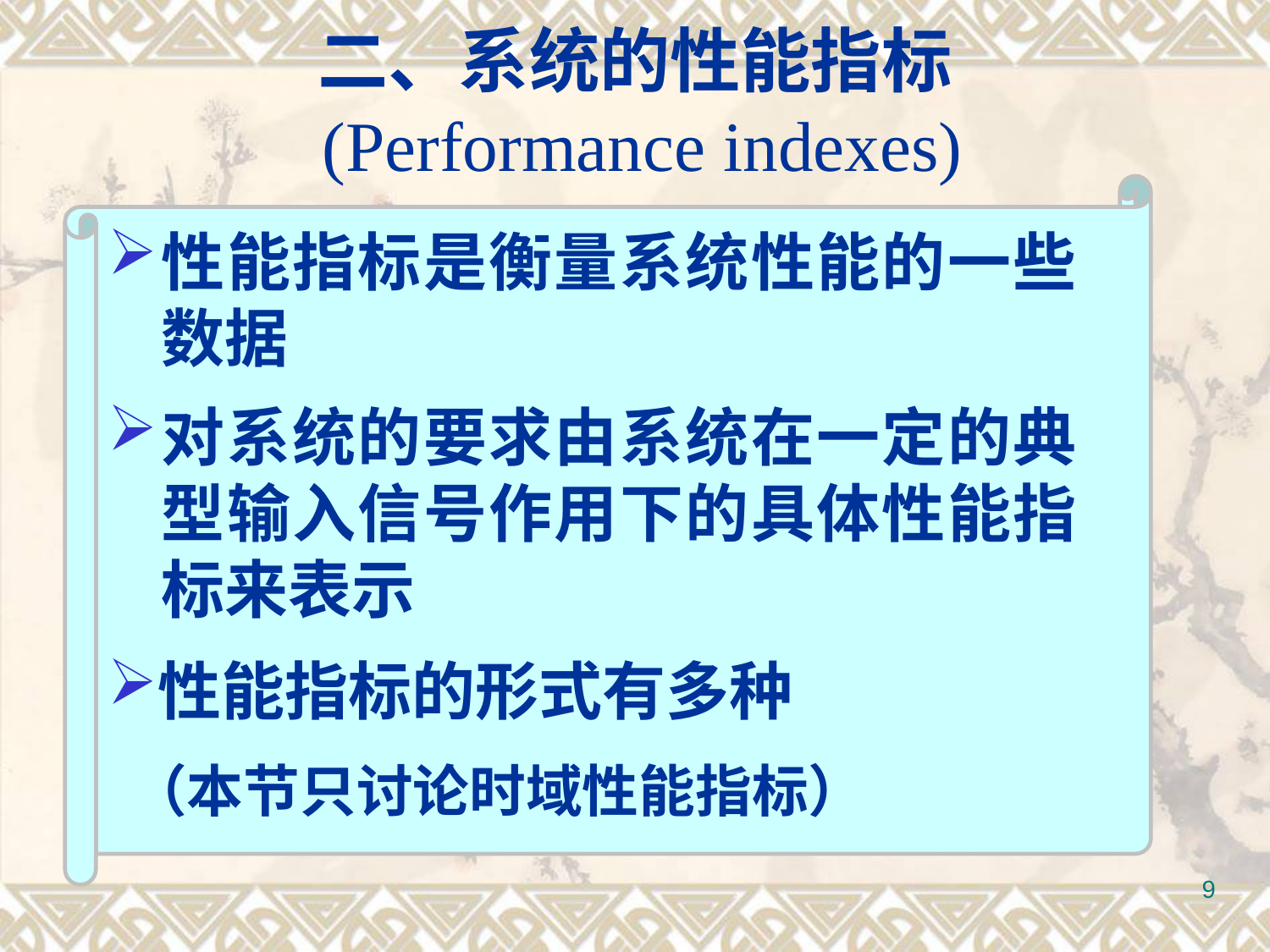

二、系统的性能指标
 (Performance indexes)

性能指标是衡量系统性能的一些数据
对系统的要求由系统在一定的典型输入信号作用下的具体性能指标来表示
性能指标的形式有多种
 （本节只讨论时域性能指标）
9
9